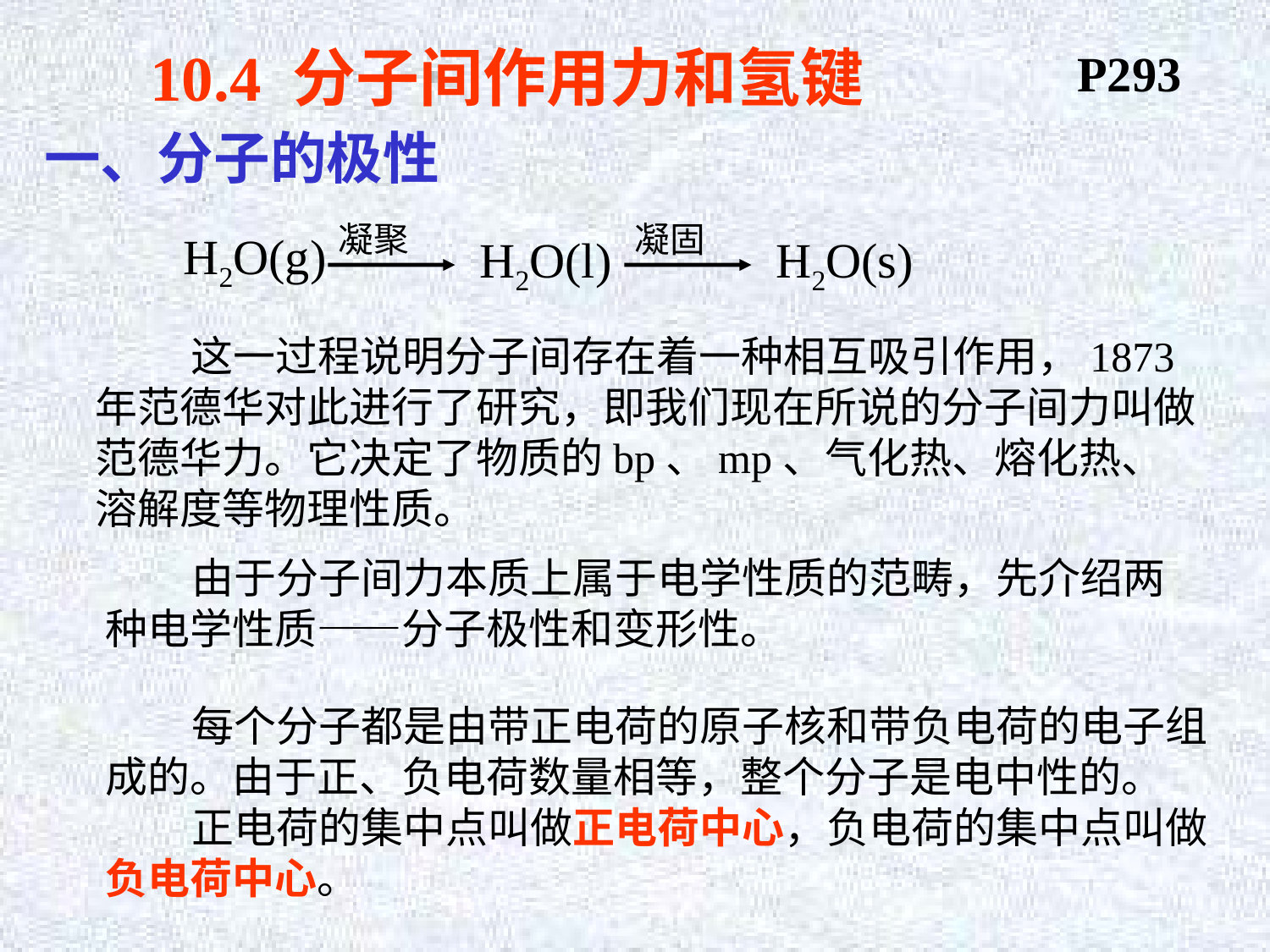

10.4 分子间作用力和氢键
P293
一、分子的极性
凝聚
凝固
H2O(g)
H2O(l)
H2O(s)

         这一过程说明分子间存在着一种相互吸引作用，1873年范德华对此进行了研究，即我们现在所说的分子间力叫做范德华力。它决定了物质的bp、mp、气化热、熔化热、溶解度等物理性质。
        由于分子间力本质上属于电学性质的范畴，先介绍两种电学性质——分子极性和变形性。
        每个分子都是由带正电荷的原子核和带负电荷的电子组成的。由于正、负电荷数量相等，整个分子是电中性的。
        正电荷的集中点叫做正电荷中心，负电荷的集中点叫做负电荷中心。